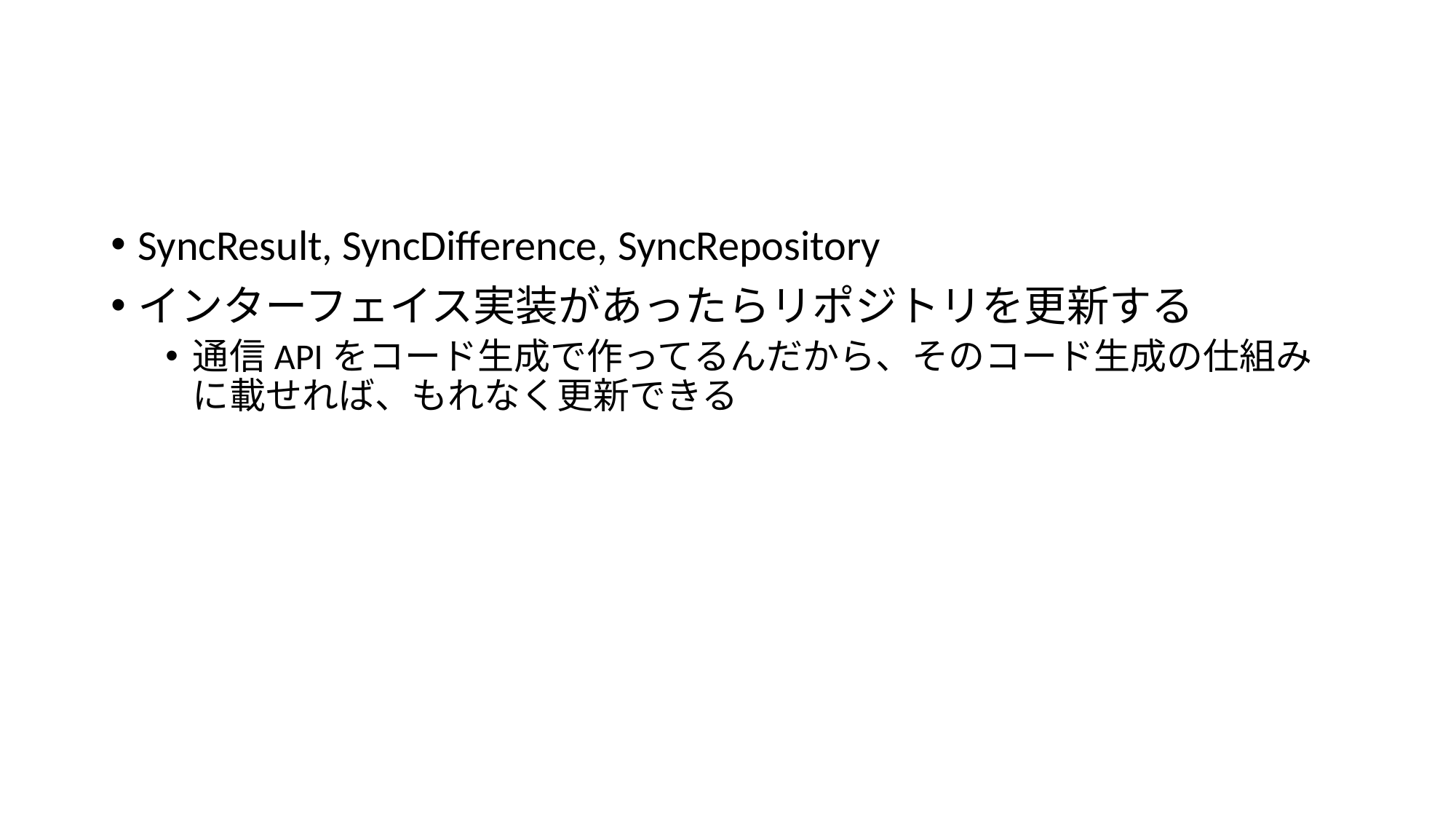

#
SyncResult, SyncDifference, SyncRepository
インターフェイス実装があったらリポジトリを更新する
通信APIをコード生成で作ってるんだから、そのコード生成の仕組みに載せれば、もれなく更新できる